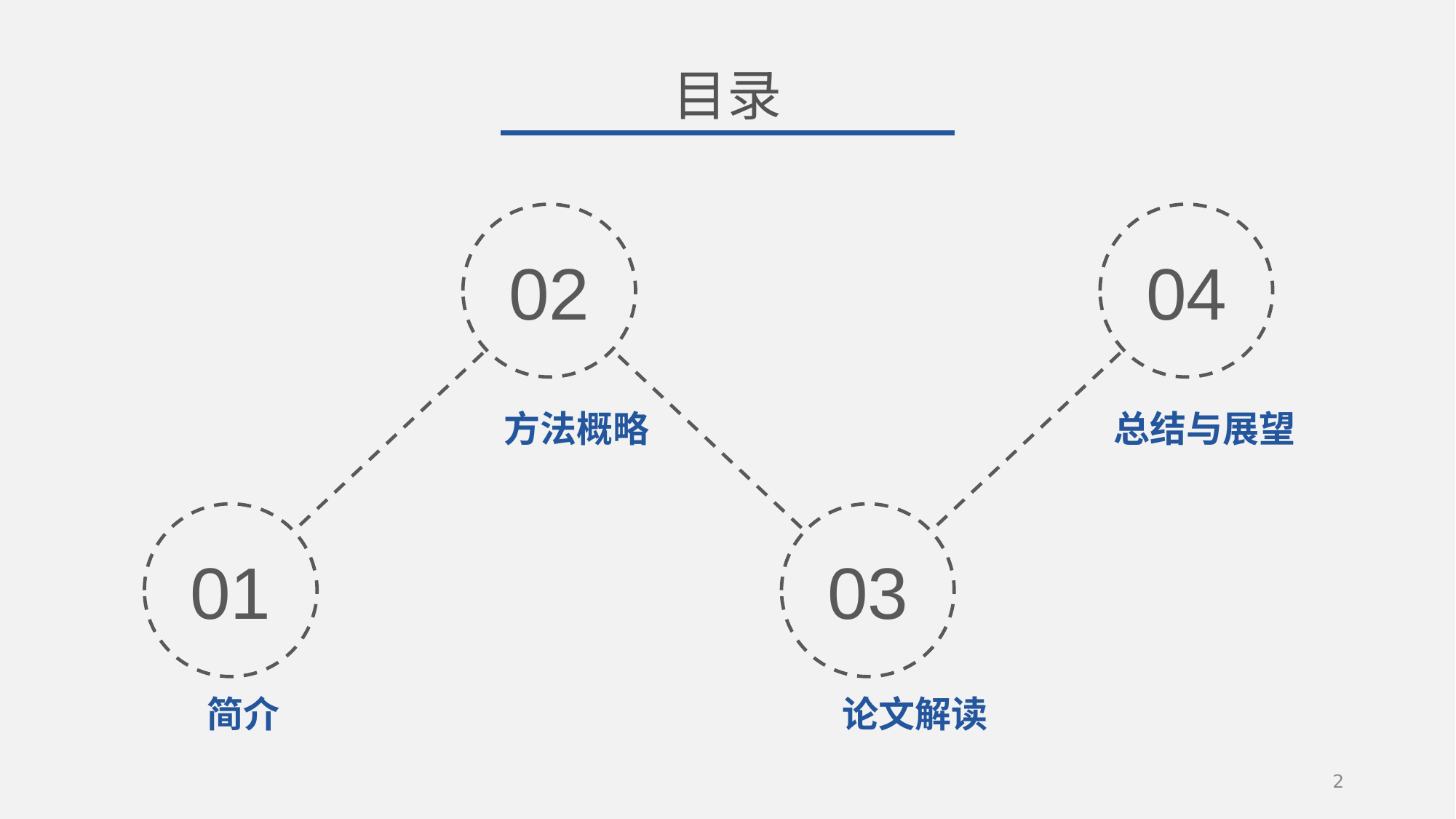

目录
02
04
方法概略
总结与展望
01
03
简介
论文解读

2